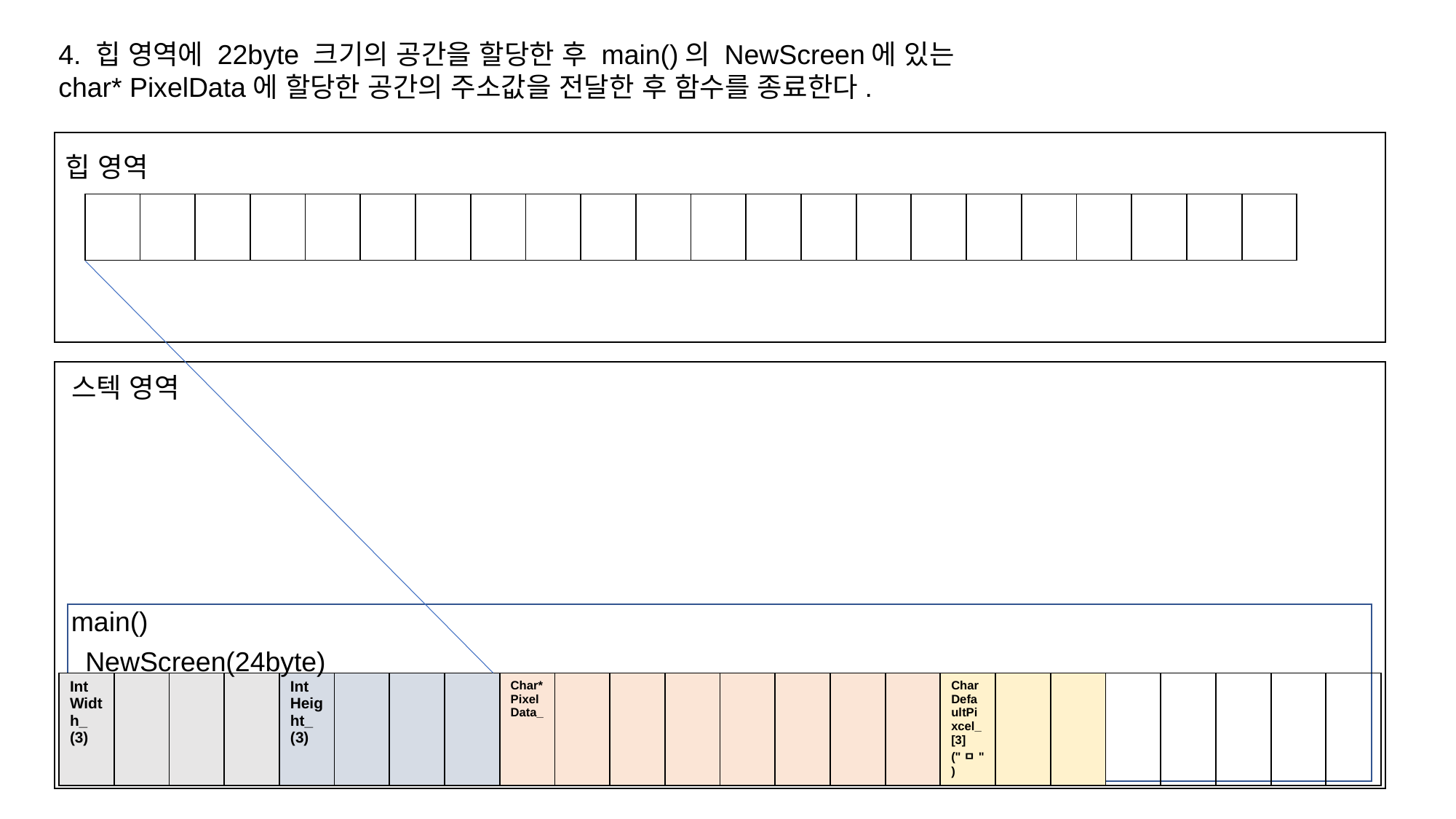

4. 힙 영역에 22byte 크기의 공간을 할당한 후 main()의 NewScreen에 있는
char* PixelData에 할당한 공간의 주소값을 전달한 후 함수를 종료한다.

힙 영역
|  |  |  |  |  |  |  |  |  |  |  |  |  |  |  |  |  |  |  |  |  |  |
| --- | --- | --- | --- | --- | --- | --- | --- | --- | --- | --- | --- | --- | --- | --- | --- | --- | --- | --- | --- | --- | --- |

스텍 영역
main()

NewScreen(24byte)

| Int Width\_ (3) |  |  |  | Int Height\_ (3) |  |  |  | Char\* PixelData\_ |  |  |  |  |  |  |  | Char DefaultPixcel\_ [3] ("ㅁ") |  |  |  |  |  |  |  |
| --- | --- | --- | --- | --- | --- | --- | --- | --- | --- | --- | --- | --- | --- | --- | --- | --- | --- | --- | --- | --- | --- | --- | --- |